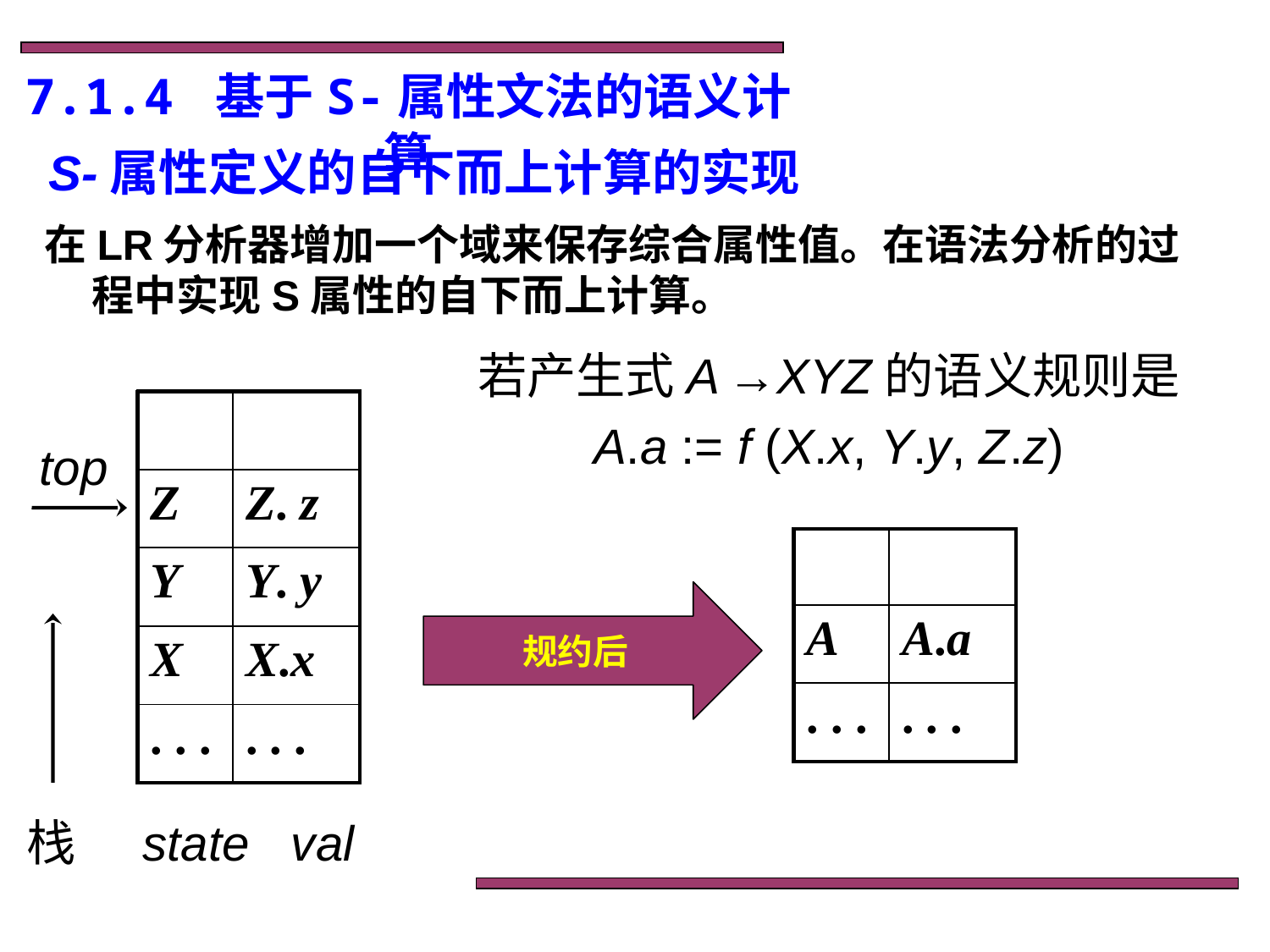

7.1.4 基于S-属性文法的语义计算
# S-属性定义的自下而上计算的实现
在LR分析器增加一个域来保存综合属性值。在语法分析的过程中实现S属性的自下而上计算。

若产生式A →XYZ的语义规则是
A.a := f (X.x, Y.y, Z.z)
|  |  |
| --- | --- |
| Z | Z. z |
| Y | Y. y |
| X | X.x |
| . . . | . . . |
top

|  |  |
| --- | --- |
| A | A.a |
| . . . | . . . |
规约后

栈     state   val